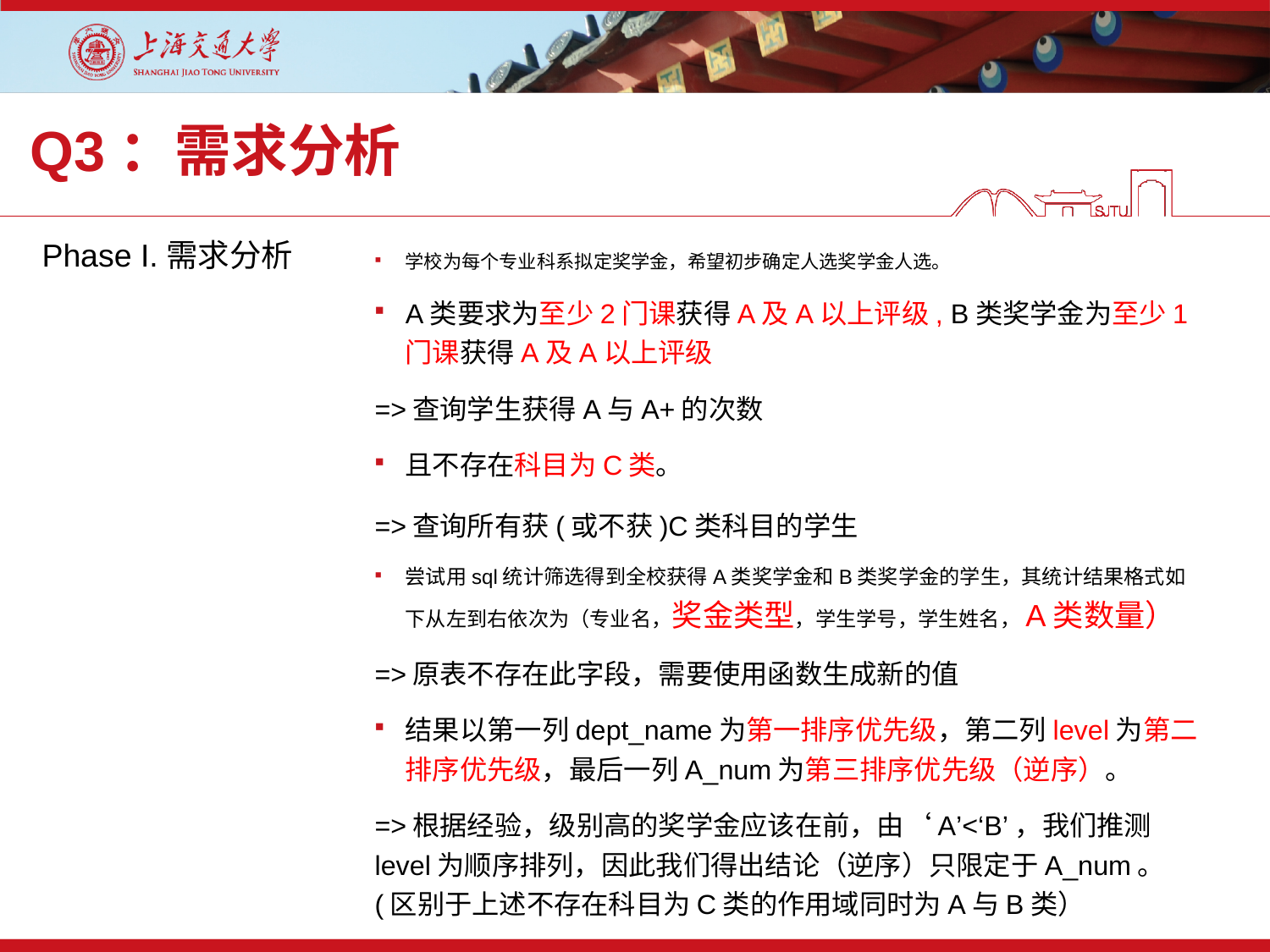

Q3：需求分析
Phase I.需求分析
学校为每个专业科系拟定奖学金，希望初步确定人选奖学金人选。
A类要求为至少2门课获得A及A以上评级, B类奖学金为至少1门课获得A及A以上评级
=>查询学生获得A与A+的次数
且不存在科目为C类。
=>查询所有获(或不获)C类科目的学生
尝试用sql统计筛选得到全校获得A类奖学金和B类奖学金的学生，其统计结果格式如下从左到右依次为（专业名，奖金类型，学生学号，学生姓名，A类数量）
=>原表不存在此字段，需要使用函数生成新的值
结果以第一列dept_name为第一排序优先级，第二列level为第二排序优先级，最后一列A_num为第三排序优先级（逆序）。
=>根据经验，级别高的奖学金应该在前，由‘A’<‘B’，我们推测level为顺序排列，因此我们得出结论（逆序）只限定于A_num。(区别于上述不存在科目为C类的作用域同时为A与B类）